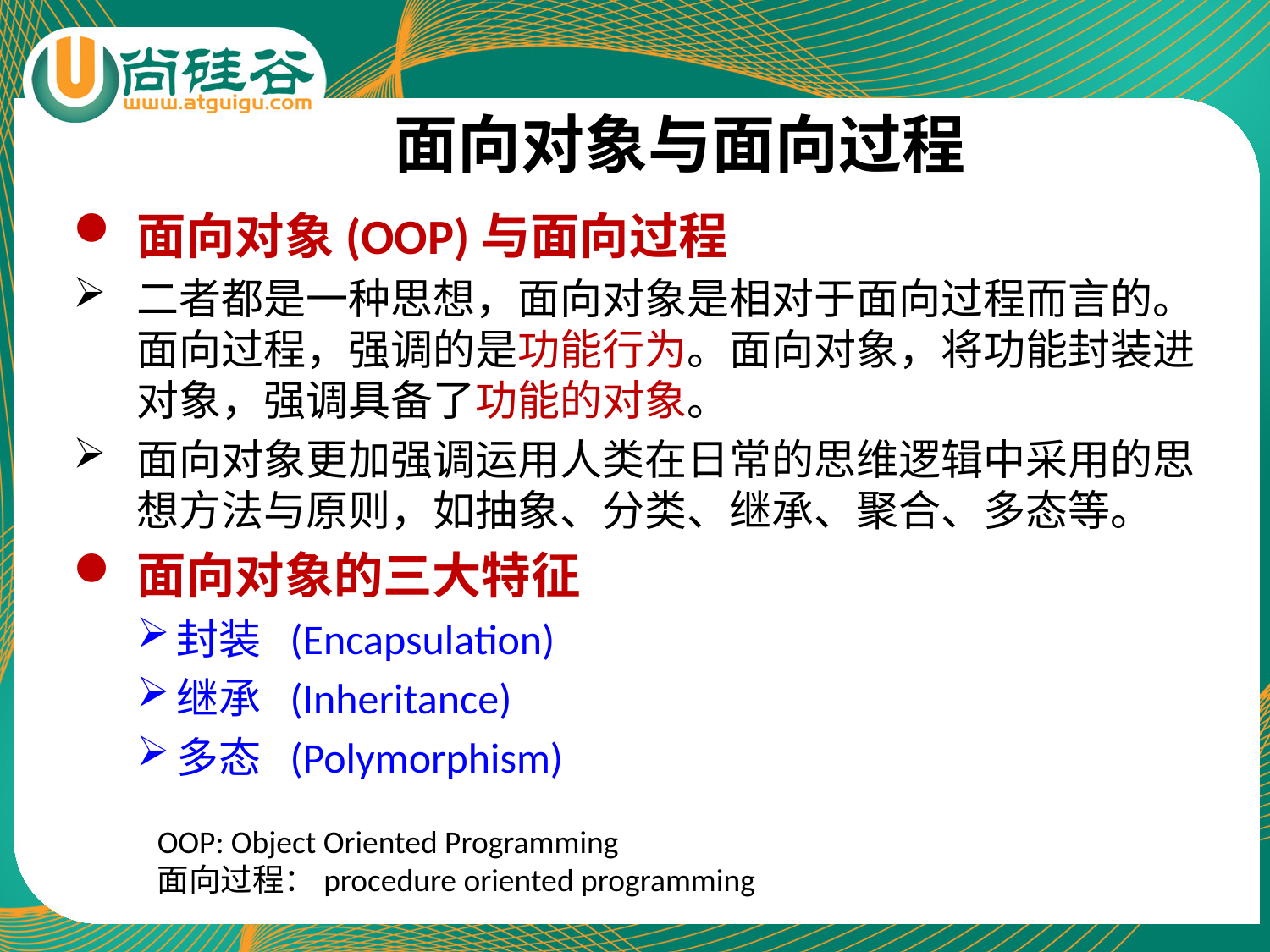

# 面向对象与面向过程
面向对象(OOP)与面向过程
二者都是一种思想，面向对象是相对于面向过程而言的。面向过程，强调的是功能行为。面向对象，将功能封装进对象，强调具备了功能的对象。
面向对象更加强调运用人类在日常的思维逻辑中采用的思想方法与原则，如抽象、分类、继承、聚合、多态等。
面向对象的三大特征
封装  (Encapsulation)
继承  (Inheritance)
多态  (Polymorphism)

OOP: Object Oriented Programming
面向过程：procedure oriented programming